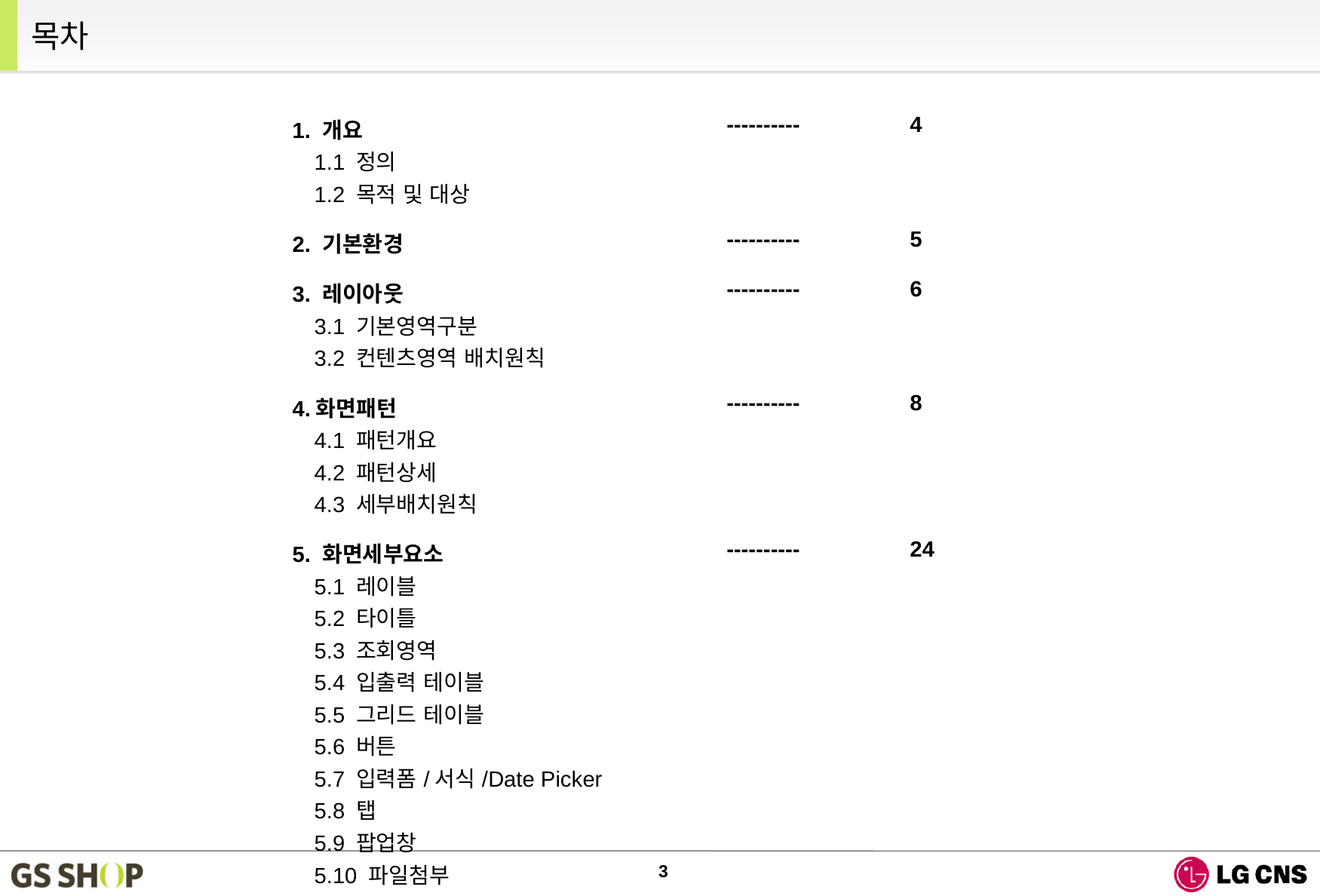

# 목차
| 1. 개요 1.1 정의 1.2 목적 및 대상 | ---------- | 4 |
| --- | --- | --- |
| 2. 기본환경 | ---------- | 5 |
| 3. 레이아웃 3.1 기본영역구분 3.2 컨텐츠영역 배치원칙 | ---------- | 6 |
| 4.화면패턴 4.1 패턴개요 4.2 패턴상세 4.3 세부배치원칙 | ---------- | 8 |
| 5. 화면세부요소 5.1 레이블 5.2 타이틀 5.3 조회영역 5.4 입출력 테이블 5.5 그리드 테이블 5.6 버튼 5.7 입력폼/서식/Date Picker 5.8 탭 5.9 팝업창 5.10 파일첨부 5.11 알림 5.12 지시문 5.10 보고서 레이아웃 | ---------- | 24 |